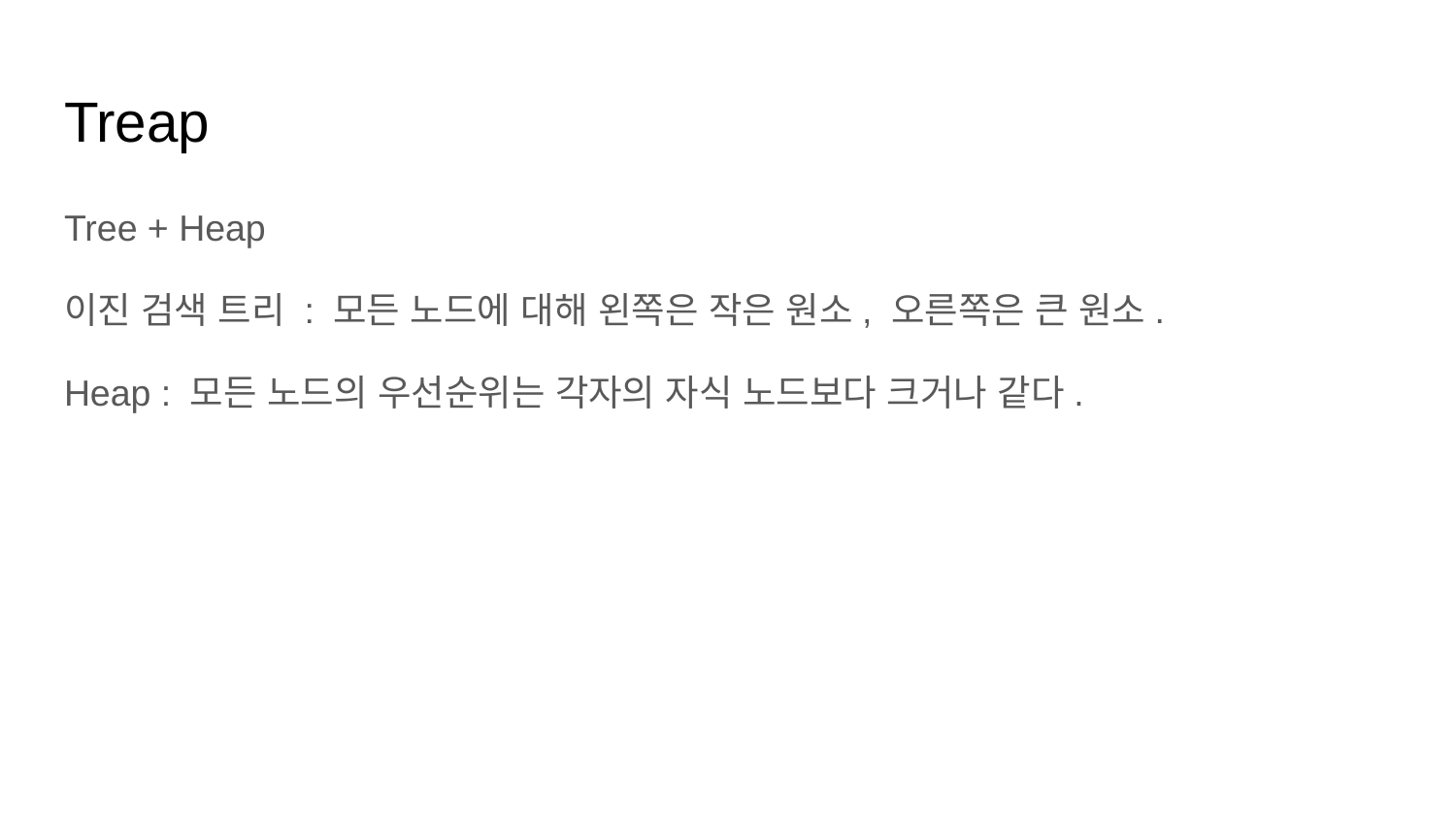

# Treap
Tree + Heap
이진 검색 트리 : 모든 노드에 대해 왼쪽은 작은 원소, 오른쪽은 큰 원소.
Heap : 모든 노드의 우선순위는 각자의 자식 노드보다 크거나 같다.